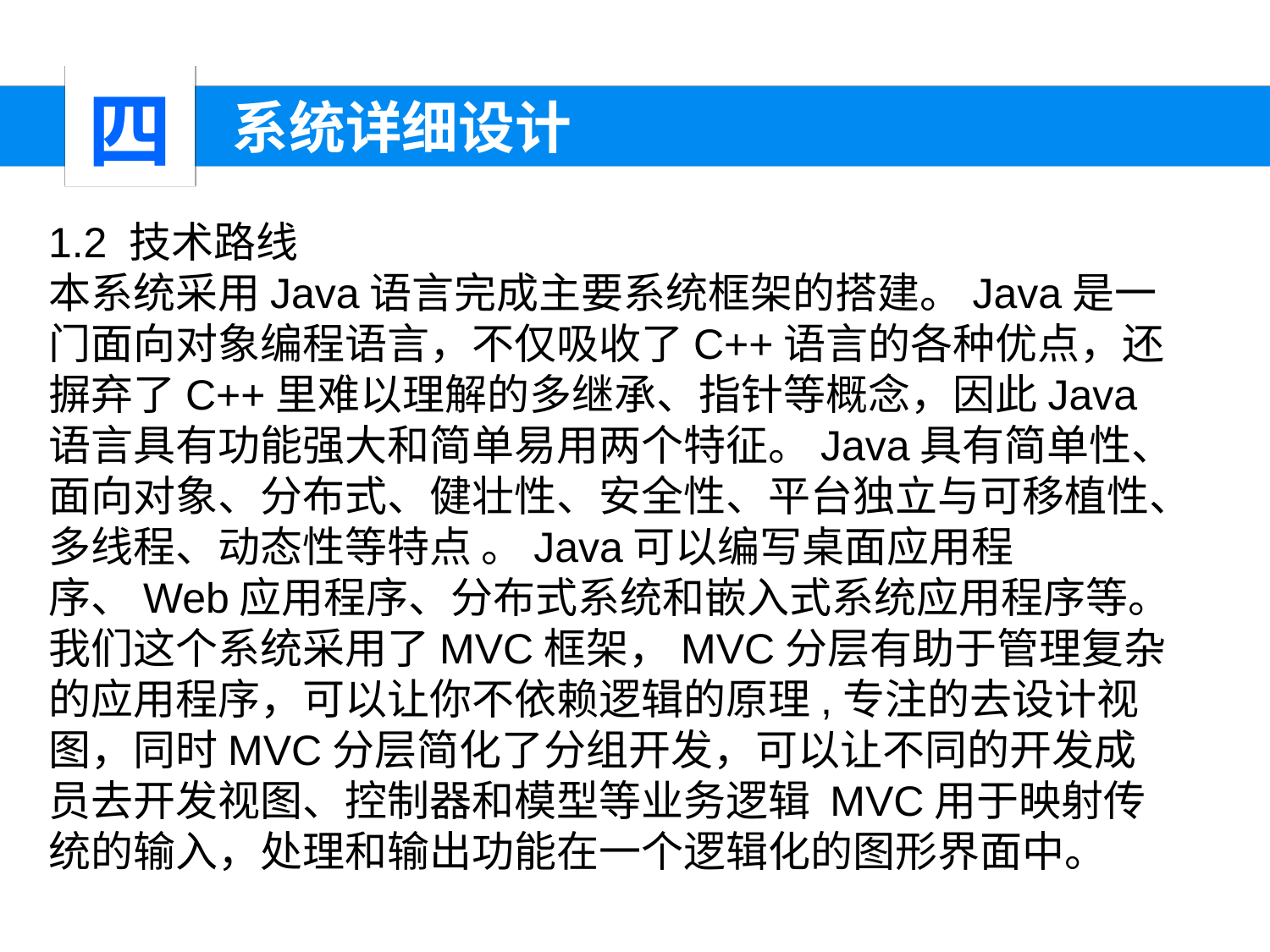

四
                系统详细设计
1.2 技术路线
本系统采用Java语言完成主要系统框架的搭建。Java是一门面向对象编程语言，不仅吸收了C++语言的各种优点，还摒弃了C++里难以理解的多继承、指针等概念，因此Java语言具有功能强大和简单易用两个特征。Java具有简单性、面向对象、分布式、健壮性、安全性、平台独立与可移植性、多线程、动态性等特点 。Java可以编写桌面应用程序、Web应用程序、分布式系统和嵌入式系统应用程序等。
我们这个系统采用了MVC框架，MVC分层有助于管理复杂的应用程序，可以让你不依赖逻辑的原理,专注的去设计视图，同时MVC分层简化了分组开发，可以让不同的开发成员去开发视图、控制器和模型等业务逻辑 MVC用于映射传统的输入，处理和输出功能在一个逻辑化的图形界面中。